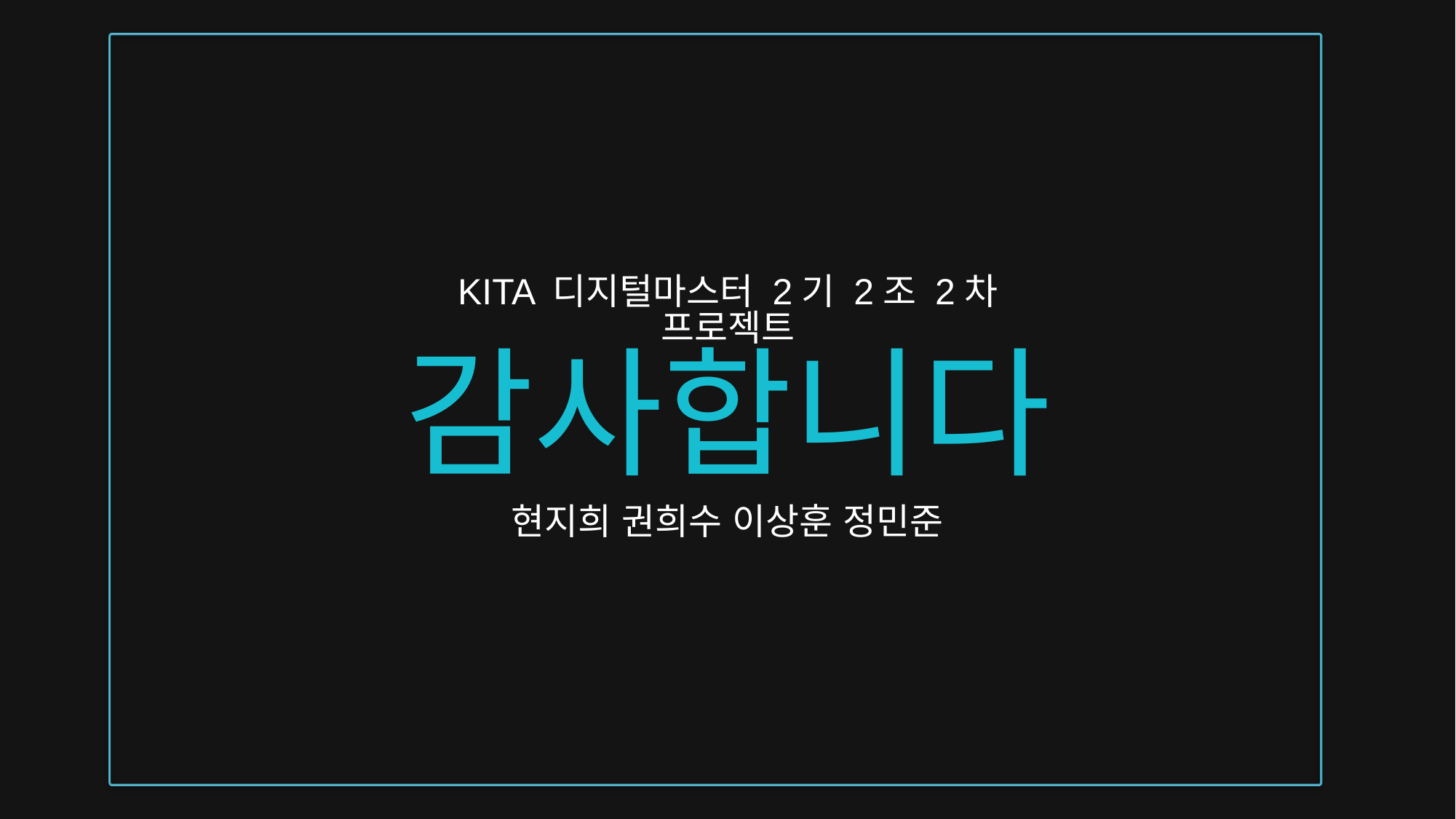

KITA 디지털마스터 2기 2조 2차 프로젝트
감사합니다

현지희 권희수 이상훈 정민준